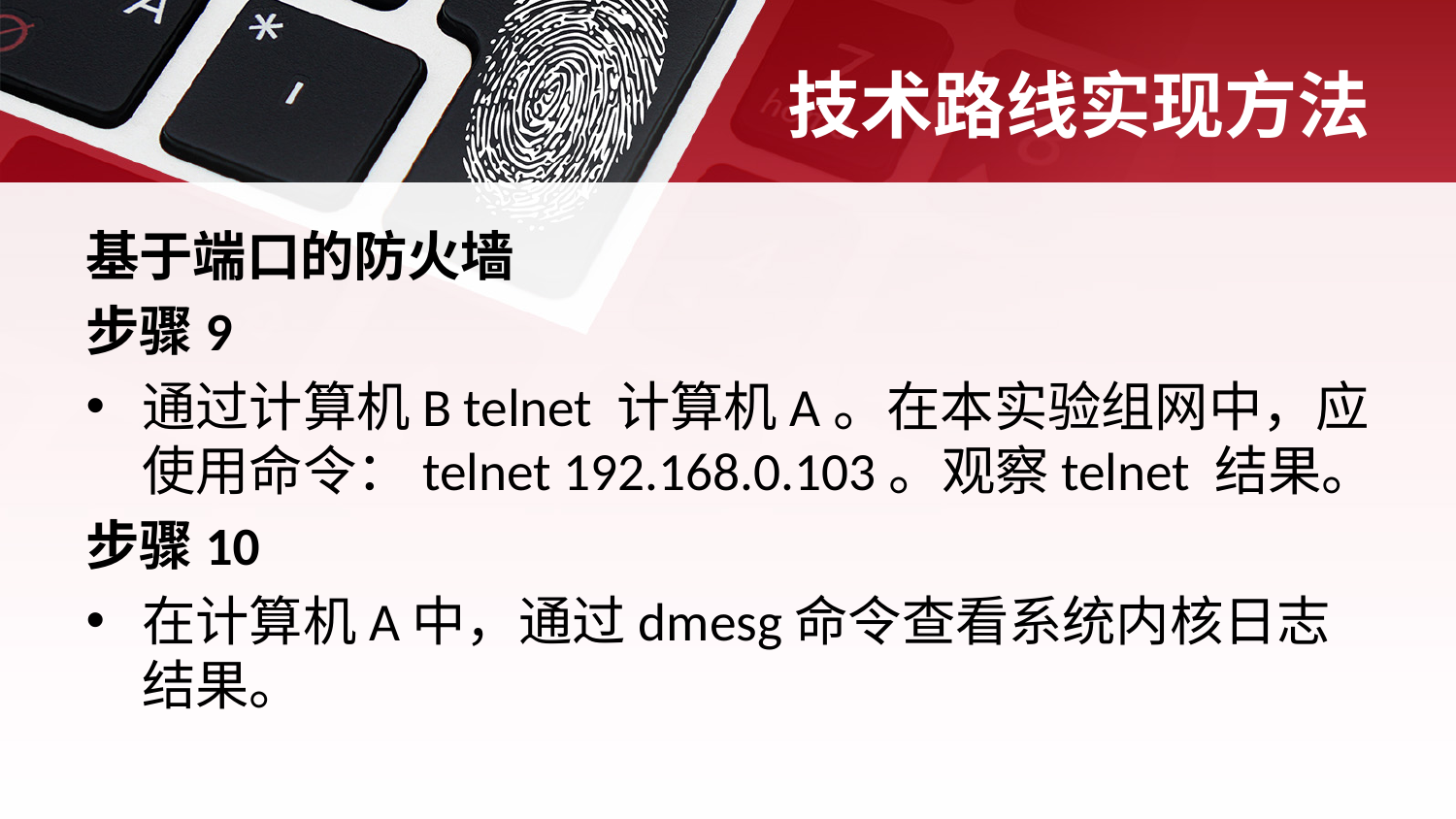

# 技术路线实现方法
基于端口的防火墙
步骤9
通过计算机B telnet 计算机A。在本实验组网中，应使用命令：telnet 192.168.0.103。观察telnet 结果。
步骤10
在计算机A中，通过dmesg命令查看系统内核日志结果。